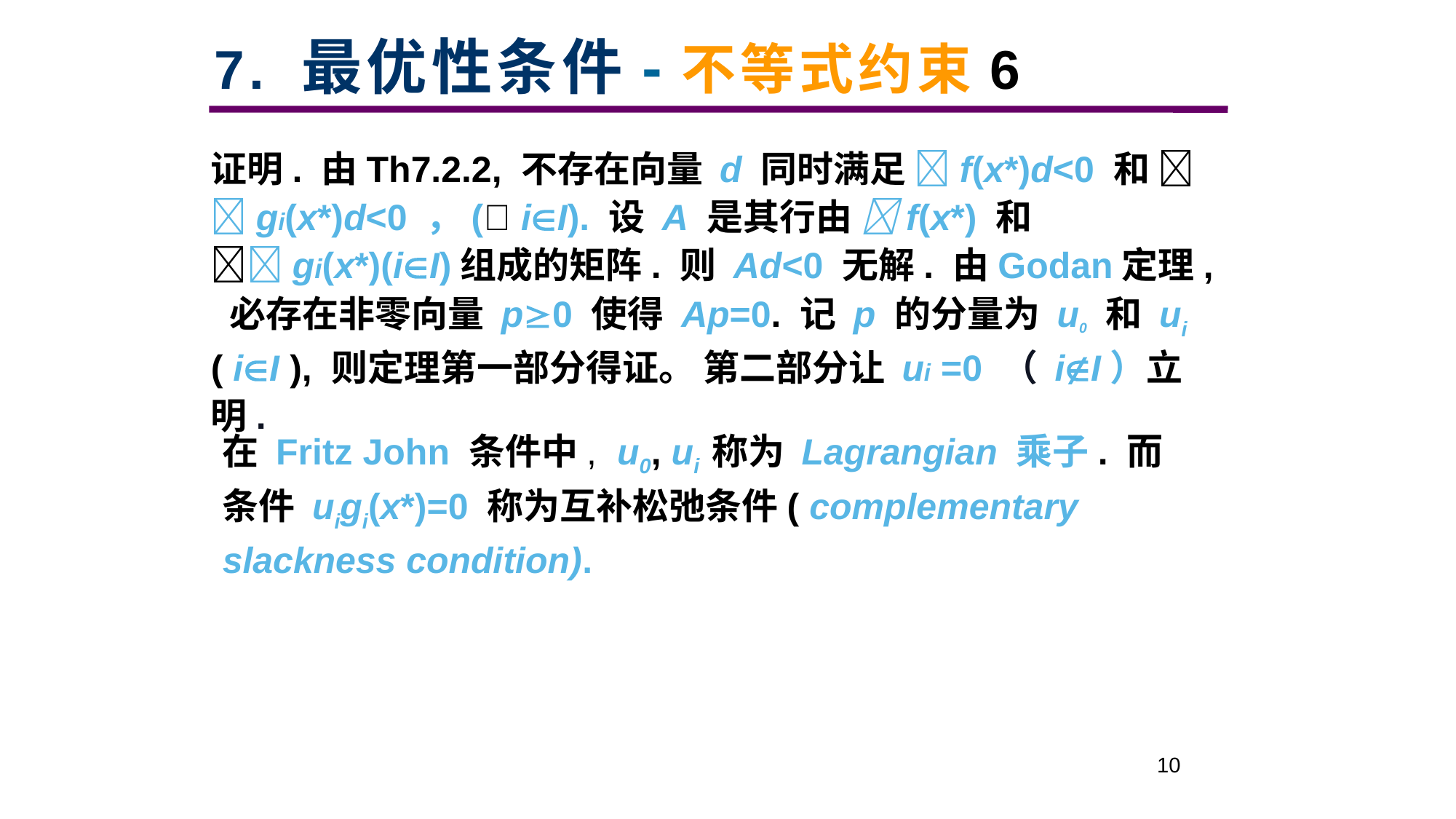

# 7. 最优性条件-不等式约束6

证明. 由Th7.2.2, 不存在向量 d 同时满足 ∇f(x*)d<0 和 −∇gi(x*)d<0 ，(∀ i∈I). 设 A 是其行由 ∇f(x*) 和 −∇gi(x*)(i∈I)组成的矩阵. 则 Ad<0 无解. 由Godan定理, 必存在非零向量 p≥0 使得 Ap=0. 记 p 的分量为 u0 和 ui ( i∈I ), 则定理第一部分得证。 第二部分让 ui =0 （ i∉I）立明.
在 Fritz John 条件中,  u0, ui 称为 Lagrangian 乘子. 而 条件 uigi(x*)=0 称为互补松弛条件( complementary slackness condition).
10